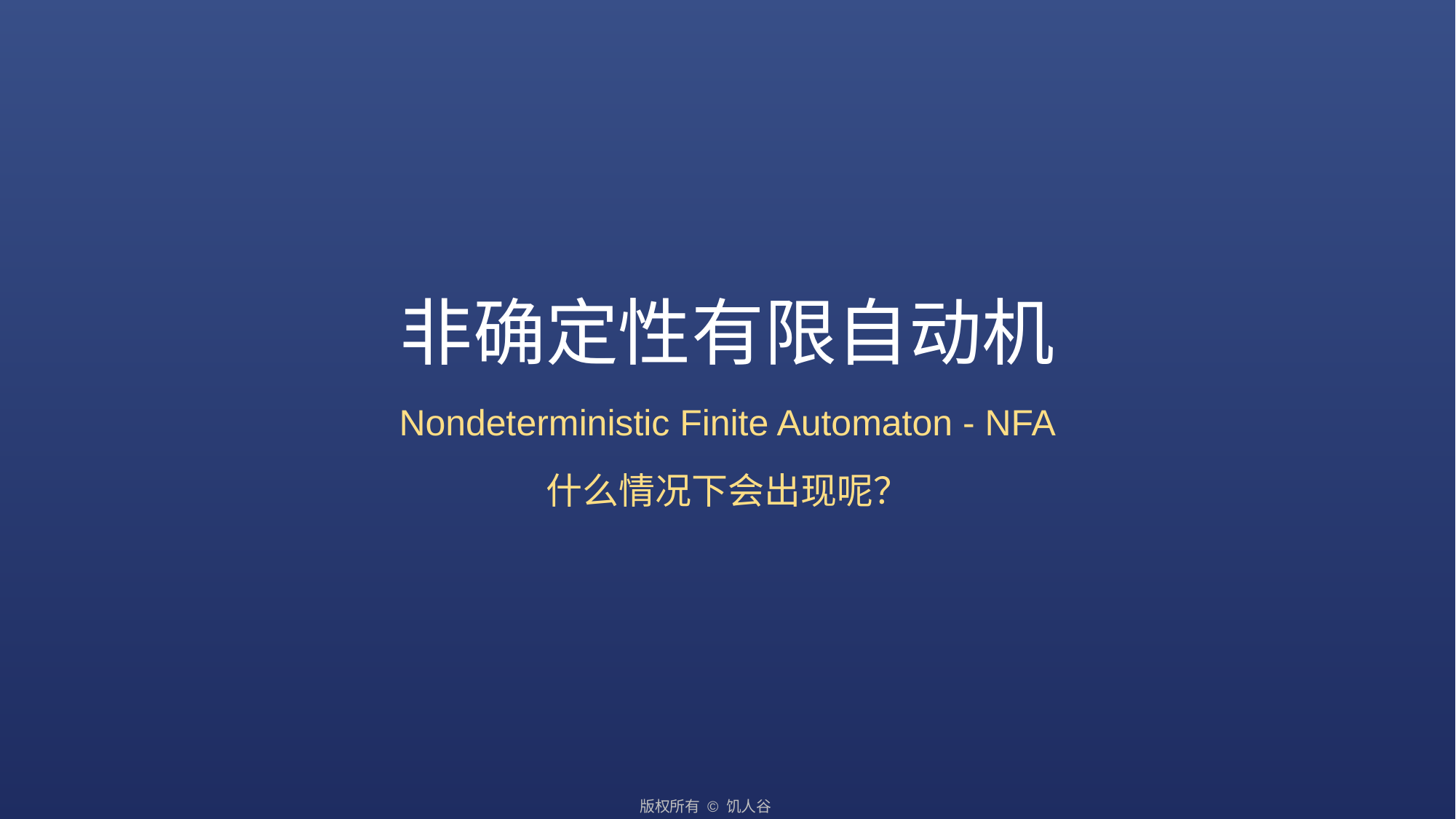

# 非确定性有限自动机
Nondeterministic Finite Automaton - NFA
什么情况下会出现呢？